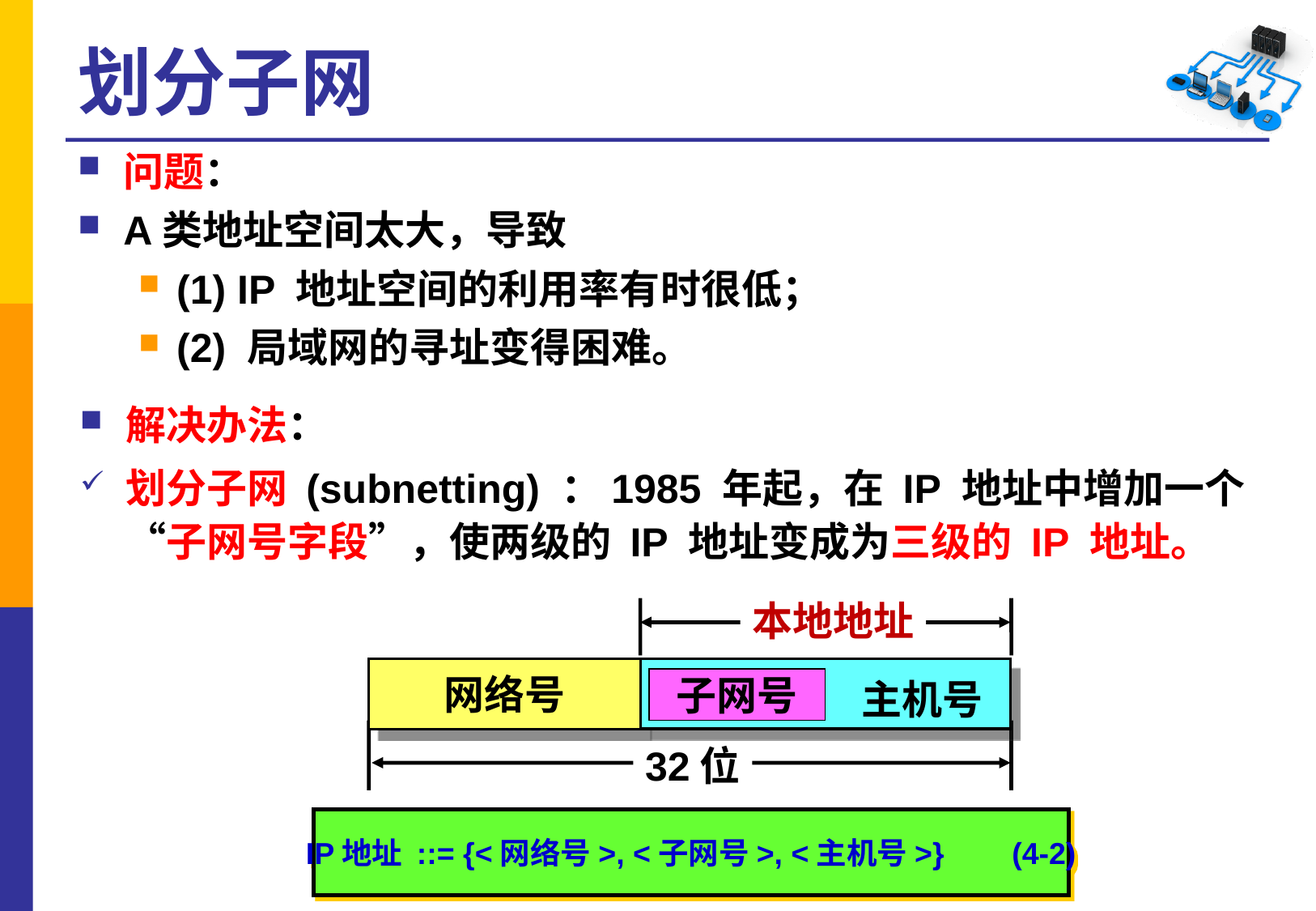

# 划分子网
问题：
A类地址空间太大，导致
(1) IP 地址空间的利用率有时很低；
(2) 局域网的寻址变得困难。
解决办法：
划分子网 (subnetting) ：1985 年起，在 IP 地址中增加一个“子网号字段”，使两级的 IP 地址变成为三级的 IP 地址。
本地地址

32位

网络号

主机号
子网号

IP地址 ::= {<网络号>, <子网号>, <主机号>}        (4-2)